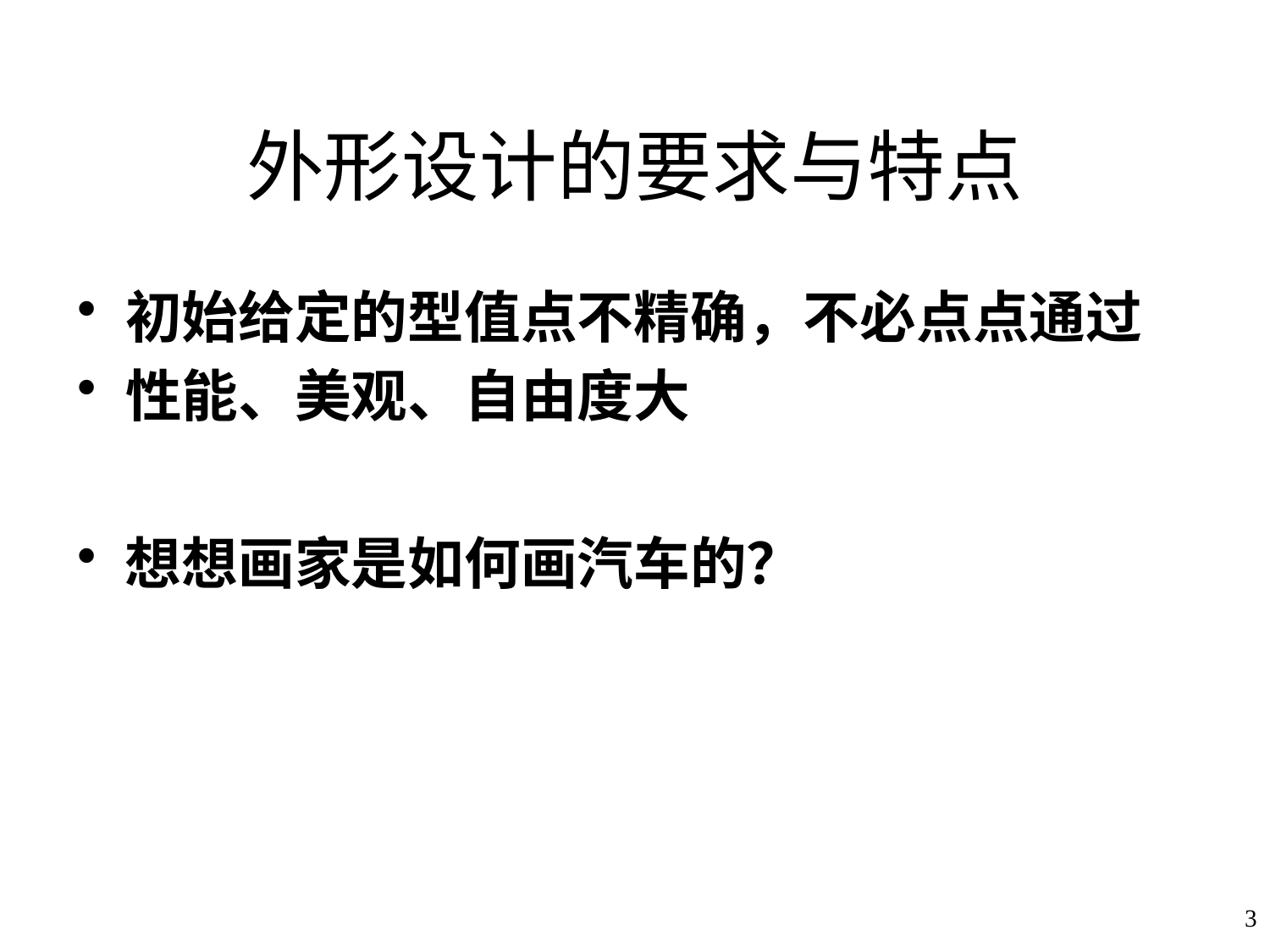

# 外形设计的要求与特点
初始给定的型值点不精确，不必点点通过
性能、美观、自由度大

想想画家是如何画汽车的？

3